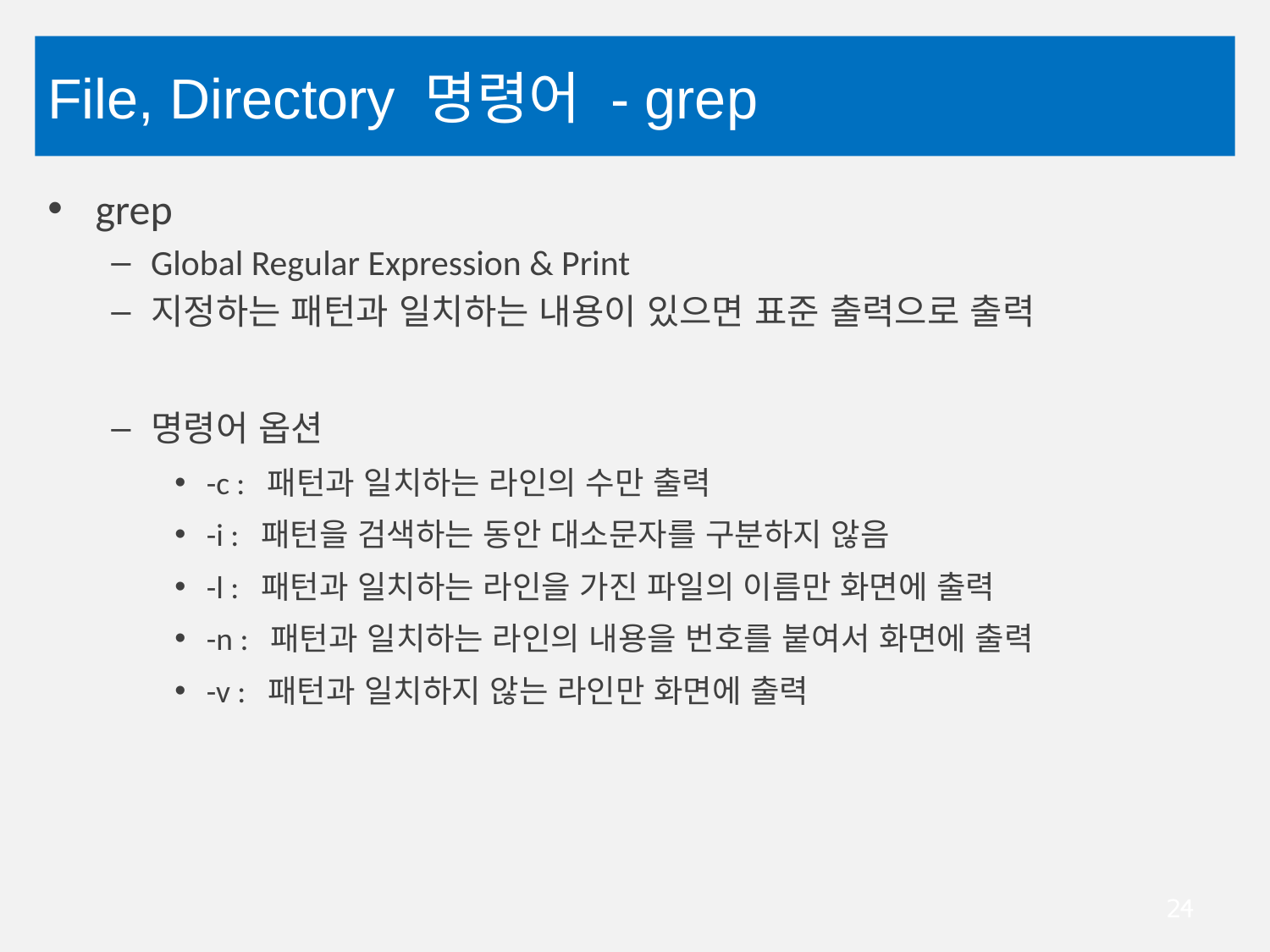

# File, Directory 명령어 - grep
grep
Global Regular Expression & Print
지정하는 패턴과 일치하는 내용이 있으면 표준 출력으로 출력

명령어 옵션
-c :  패턴과 일치하는 라인의 수만 출력
-i :  패턴을 검색하는 동안 대소문자를 구분하지 않음
-l :  패턴과 일치하는 라인을 가진 파일의 이름만 화면에 출력
-n :  패턴과 일치하는 라인의 내용을 번호를 붙여서 화면에 출력
-v :  패턴과 일치하지 않는 라인만 화면에 출력
24